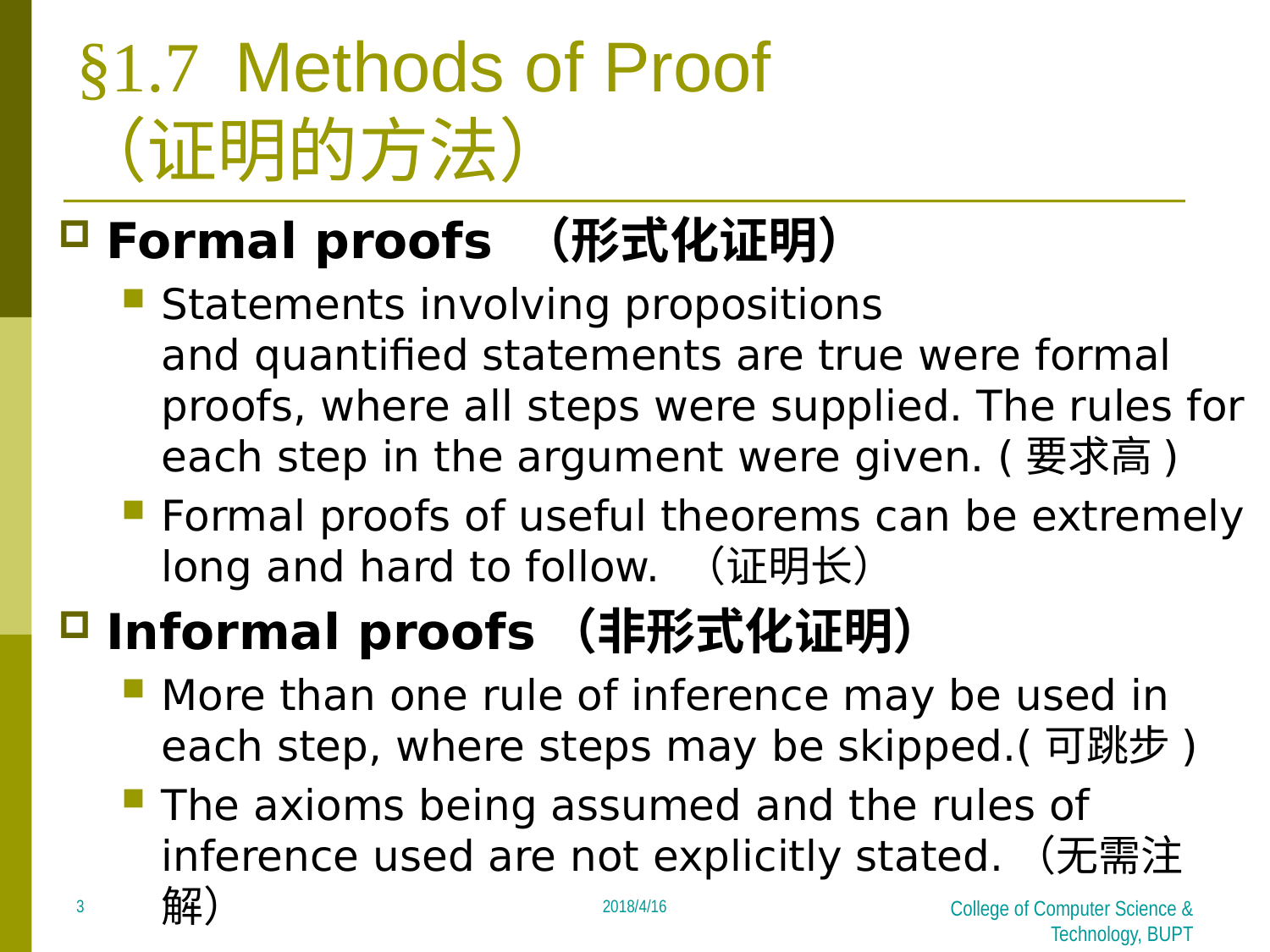

# §1.7  Methods of Proof （证明的方法）
Formal proofs （形式化证明）
Statements involving propositions
and quantified statements are true were formal proofs, where all steps were supplied. The rules for each step in the argument were given. (要求高)
Formal proofs of useful theorems can be extremely long and hard to follow. （证明长）
Informal proofs（非形式化证明）
More than one rule of inference may be used in each step, where steps may be skipped.(可跳步)
The axioms being assumed and the rules of inference used are not explicitly stated.（无需注解）
3
2018/4/16
College of Computer Science & Technology, BUPT